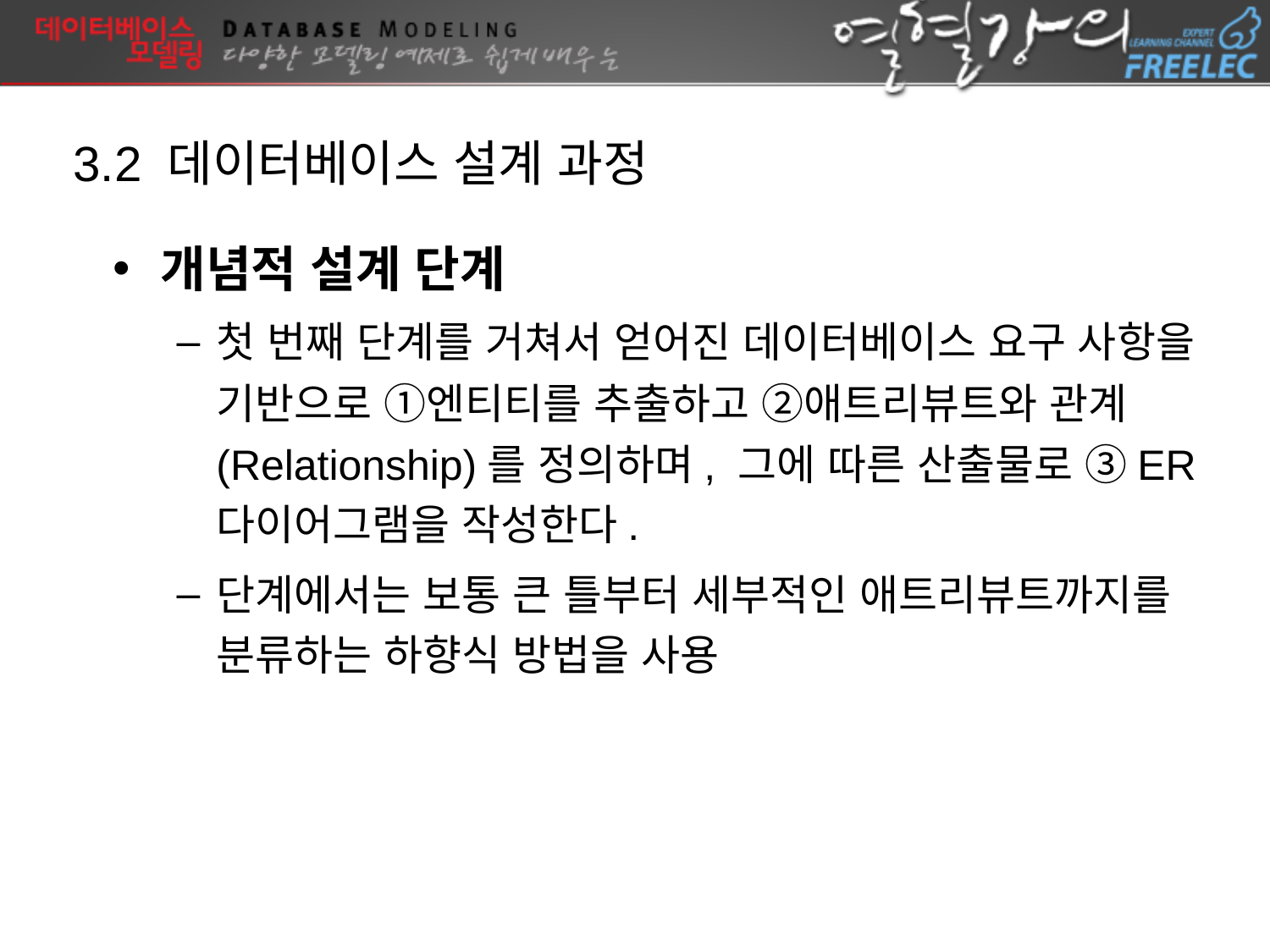

3.2 데이터베이스 설계 과정
개념적 설계 단계
첫 번째 단계를 거쳐서 얻어진 데이터베이스 요구 사항을 기반으로 ①엔티티를 추출하고 ②애트리뷰트와 관계(Relationship)를 정의하며, 그에 따른 산출물로 ③ER 다이어그램을 작성한다.
단계에서는 보통 큰 틀부터 세부적인 애트리뷰트까지를 분류하는 하향식 방법을 사용